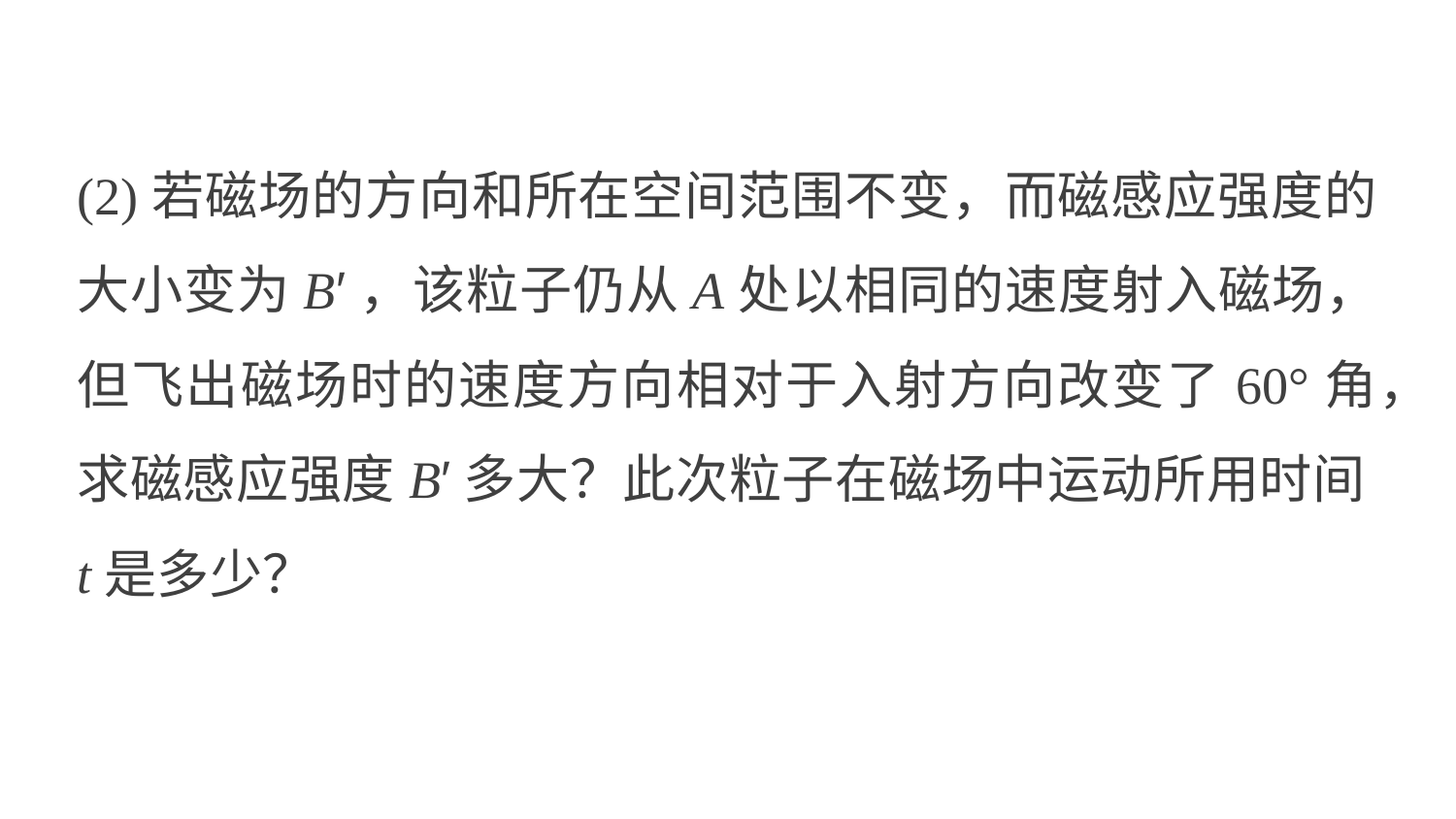

(2)若磁场的方向和所在空间范围不变，而磁感应强度的大小变为B′，该粒子仍从A处以相同的速度射入磁场，但飞出磁场时的速度方向相对于入射方向改变了60°角，求磁感应强度B′多大？此次粒子在磁场中运动所用时间t是多少？